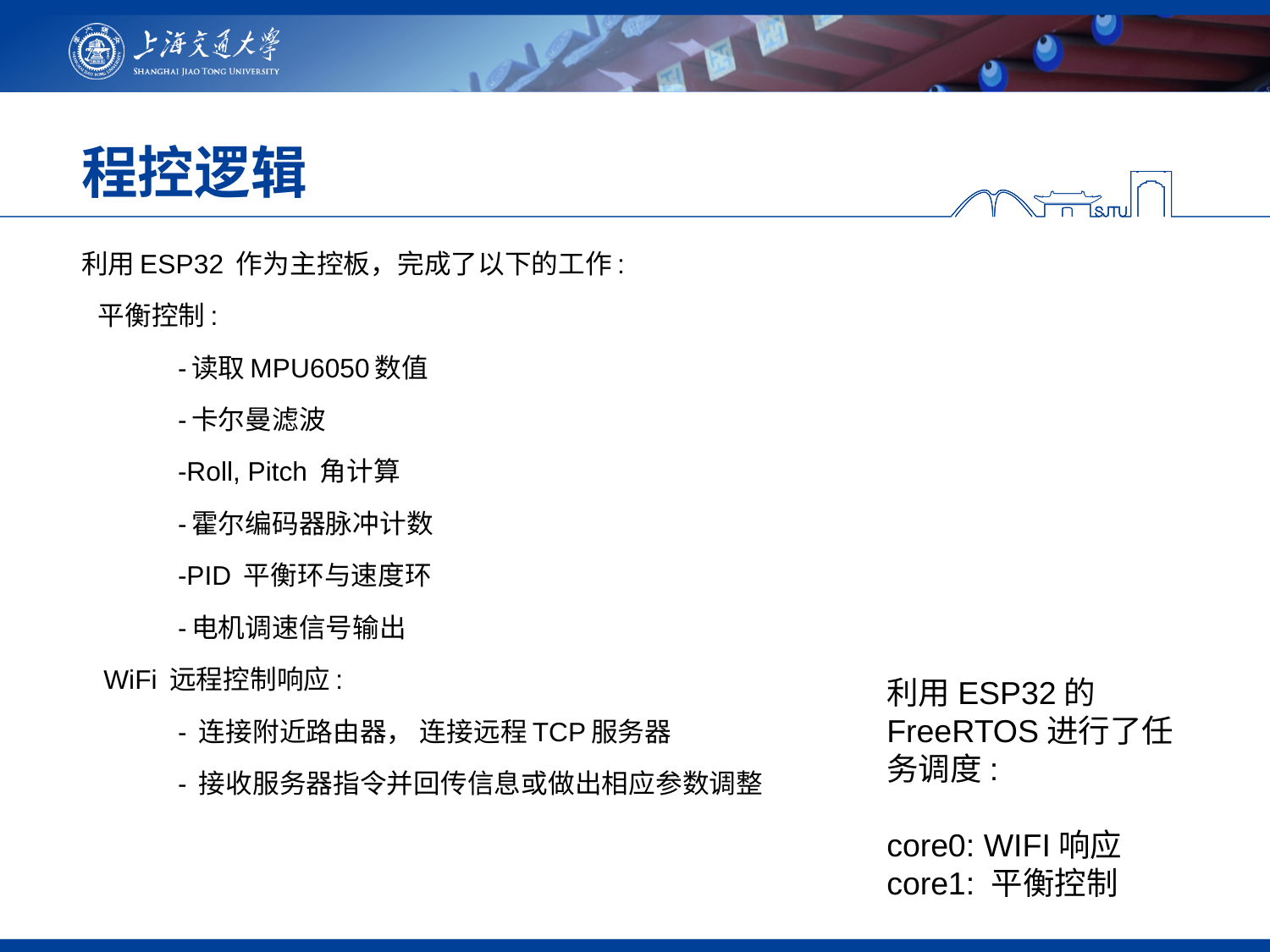

# 程控逻辑
利用ESP32 作为主控板，完成了以下的工作:
  平衡控制:
	-读取MPU6050数值
	-卡尔曼滤波
	-Roll, Pitch 角计算
	-霍尔编码器脉冲计数
	-PID 平衡环与速度环
	-电机调速信号输出
   WiFi 远程控制响应:
   	- 连接附近路由器， 连接远程TCP服务器
	- 接收服务器指令并回传信息或做出相应参数调整

利用ESP32的FreeRTOS进行了任务调度:

core0: WIFI响应
core1: 平衡控制